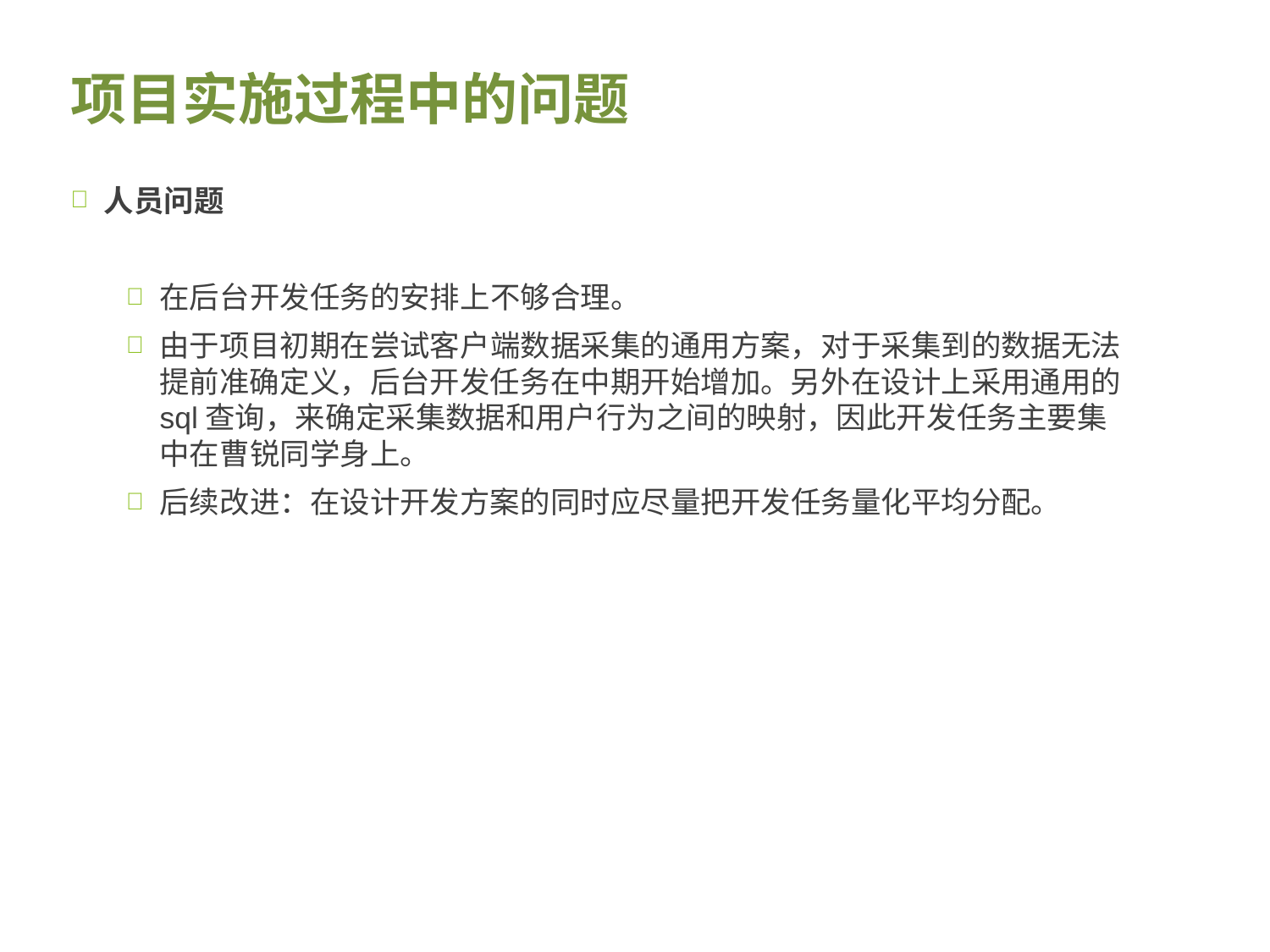

项目实施过程中的问题

人员问题

在后台开发任务的安排上不够合理。
由于项目初期在尝试客户端数据采集的通用方案，对于采集到的数据无法提前准确定义，后台开发任务在中期开始增加。另外在设计上采用通用的sql查询，来确定采集数据和用户行为之间的映射，因此开发任务主要集中在曹锐同学身上。
后续改进：在设计开发方案的同时应尽量把开发任务量化平均分配。